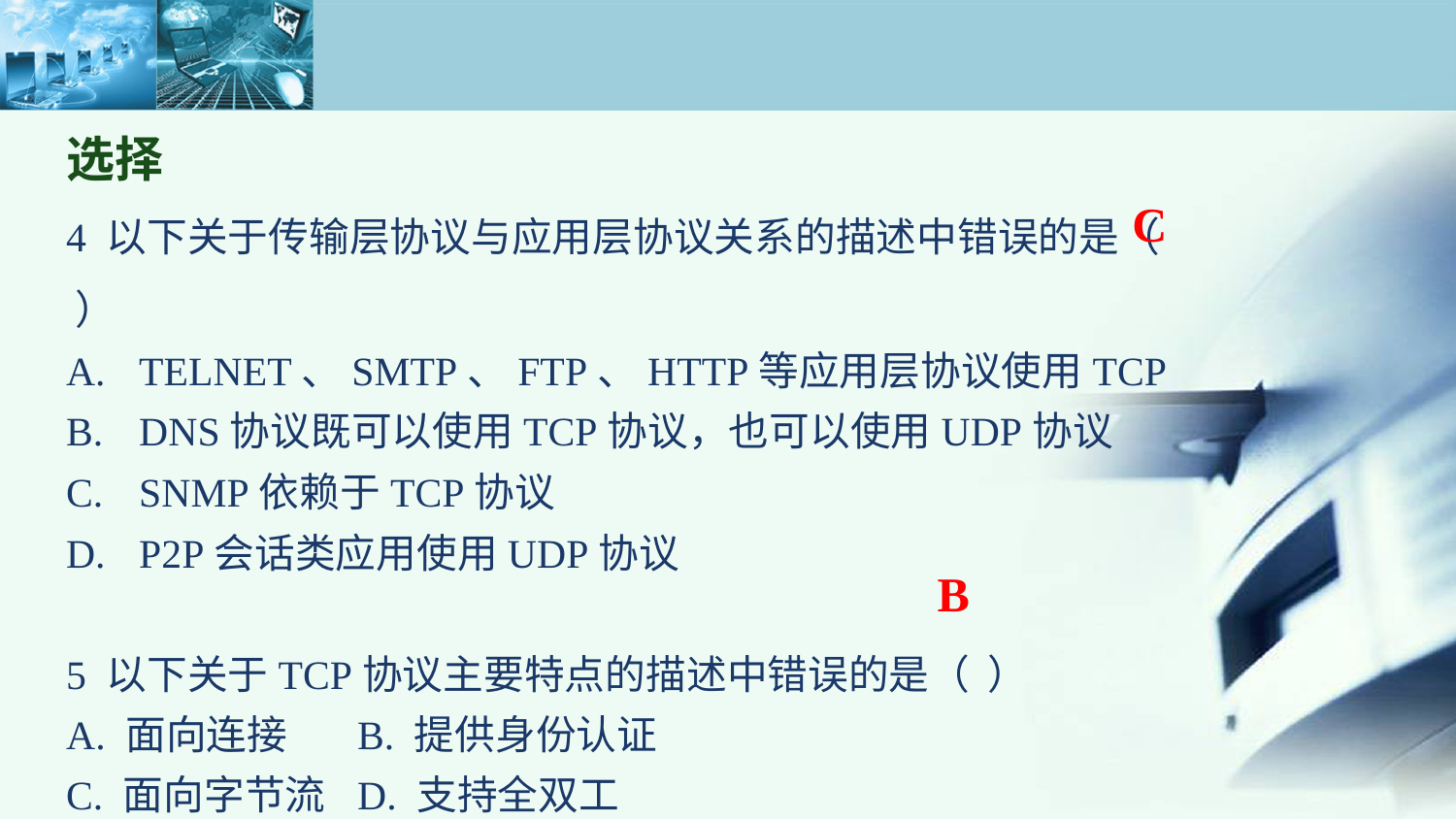

# 选择
4 以下关于传输层协议与应用层协议关系的描述中错误的是（  ）
TELNET、SMTP、FTP、HTTP等应用层协议使用TCP
DNS协议既可以使用TCP协议，也可以使用UDP协议
SNMP依赖于TCP协议
P2P会话类应用使用UDP协议

5 以下关于TCP协议主要特点的描述中错误的是（  ）
A. 面向连接	B. 提供身份认证
C. 面向字节流	D. 支持全双工
C
B